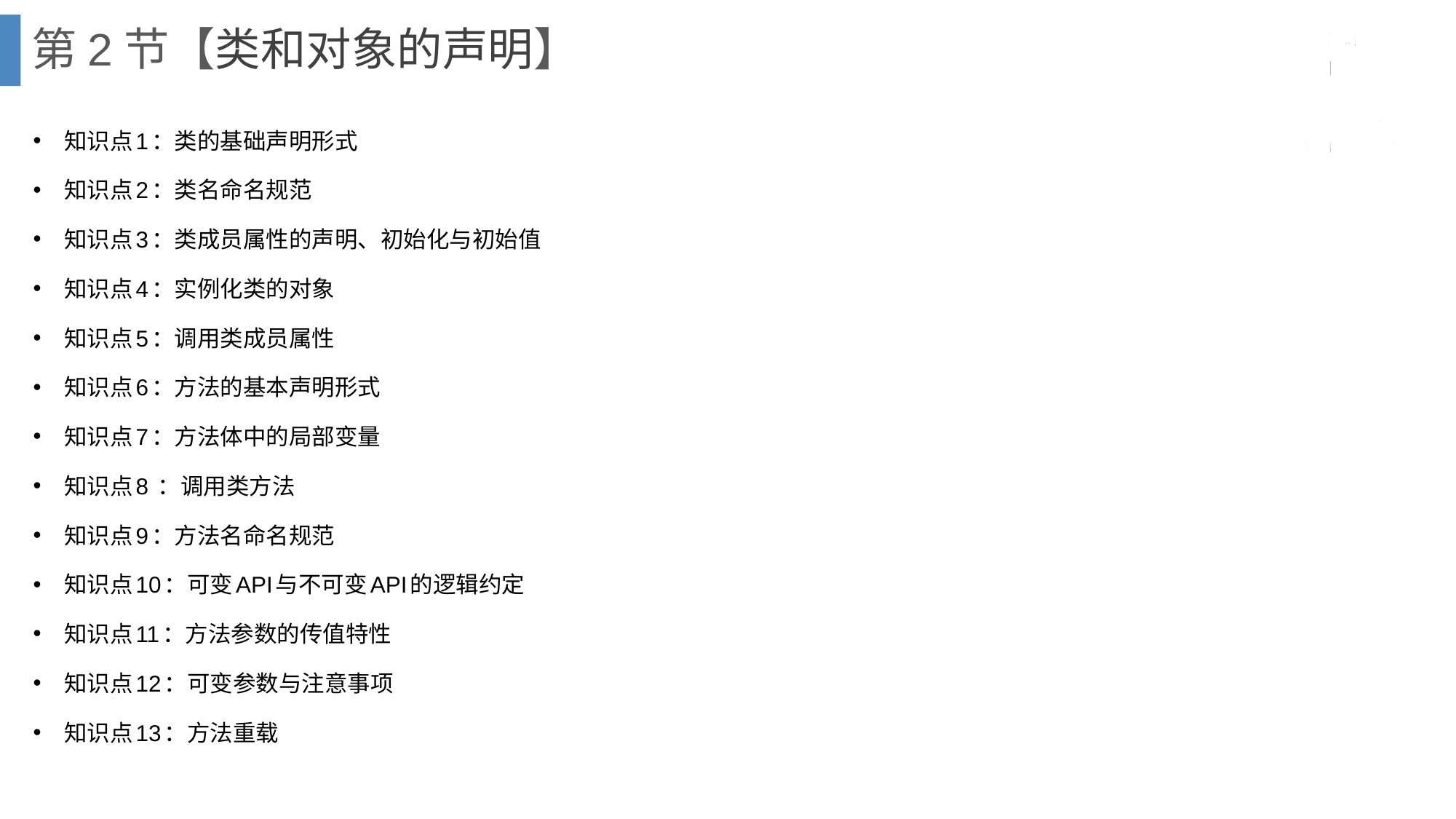

# 第2节【类和对象的声明】
知识点1：类的基础声明形式
知识点2：类名命名规范
知识点3：类成员属性的声明、初始化与初始值
知识点4：实例化类的对象
知识点5：调用类成员属性
知识点6：方法的基本声明形式
知识点7：方法体中的局部变量
知识点8 ：调用类方法
知识点9：方法名命名规范
知识点10：可变API与不可变API的逻辑约定
知识点11：方法参数的传值特性
知识点12：可变参数与注意事项
知识点13：方法重载